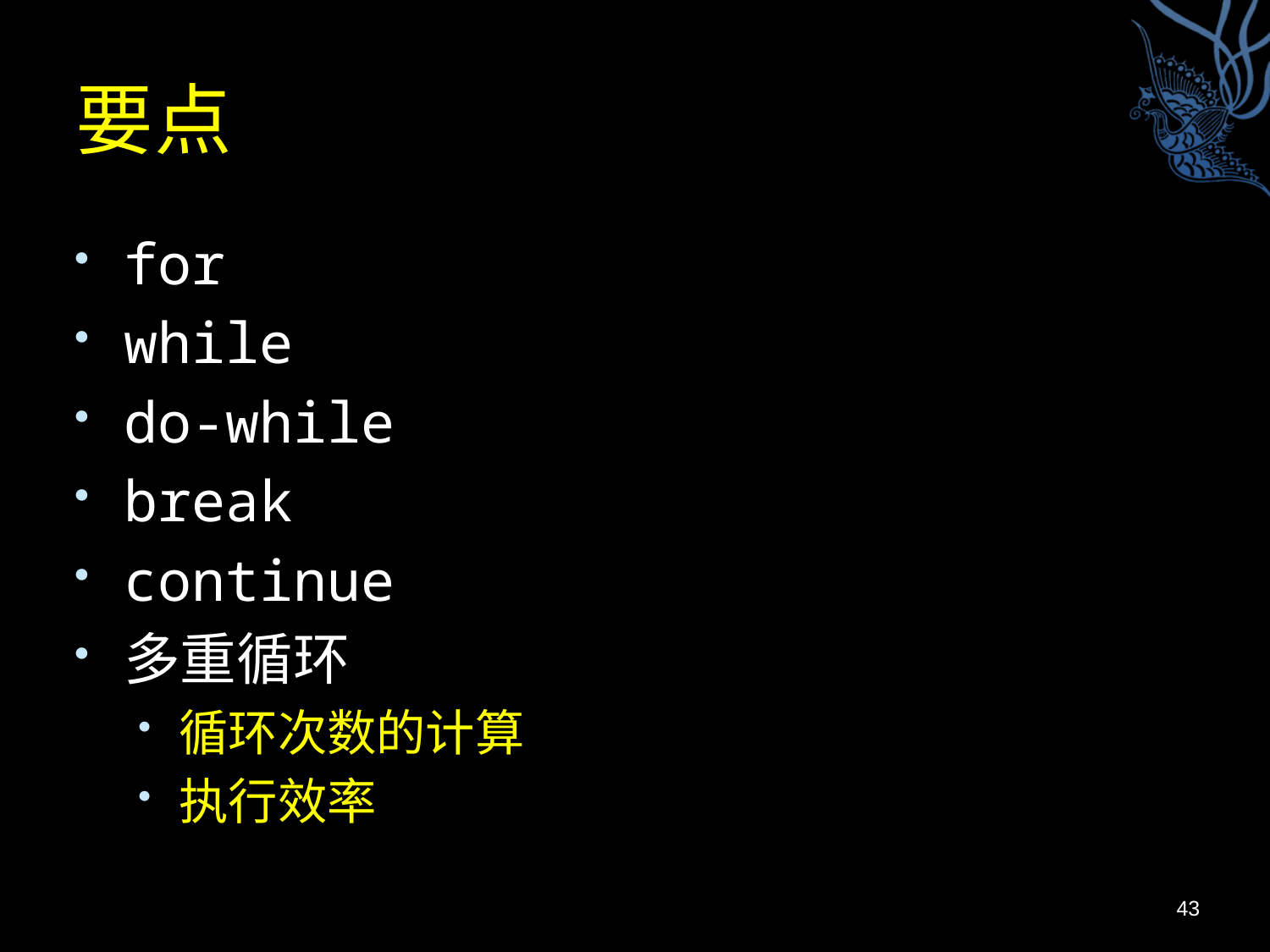

# 要点
for
while
do-while
break
continue
多重循环
循环次数的计算
执行效率
43